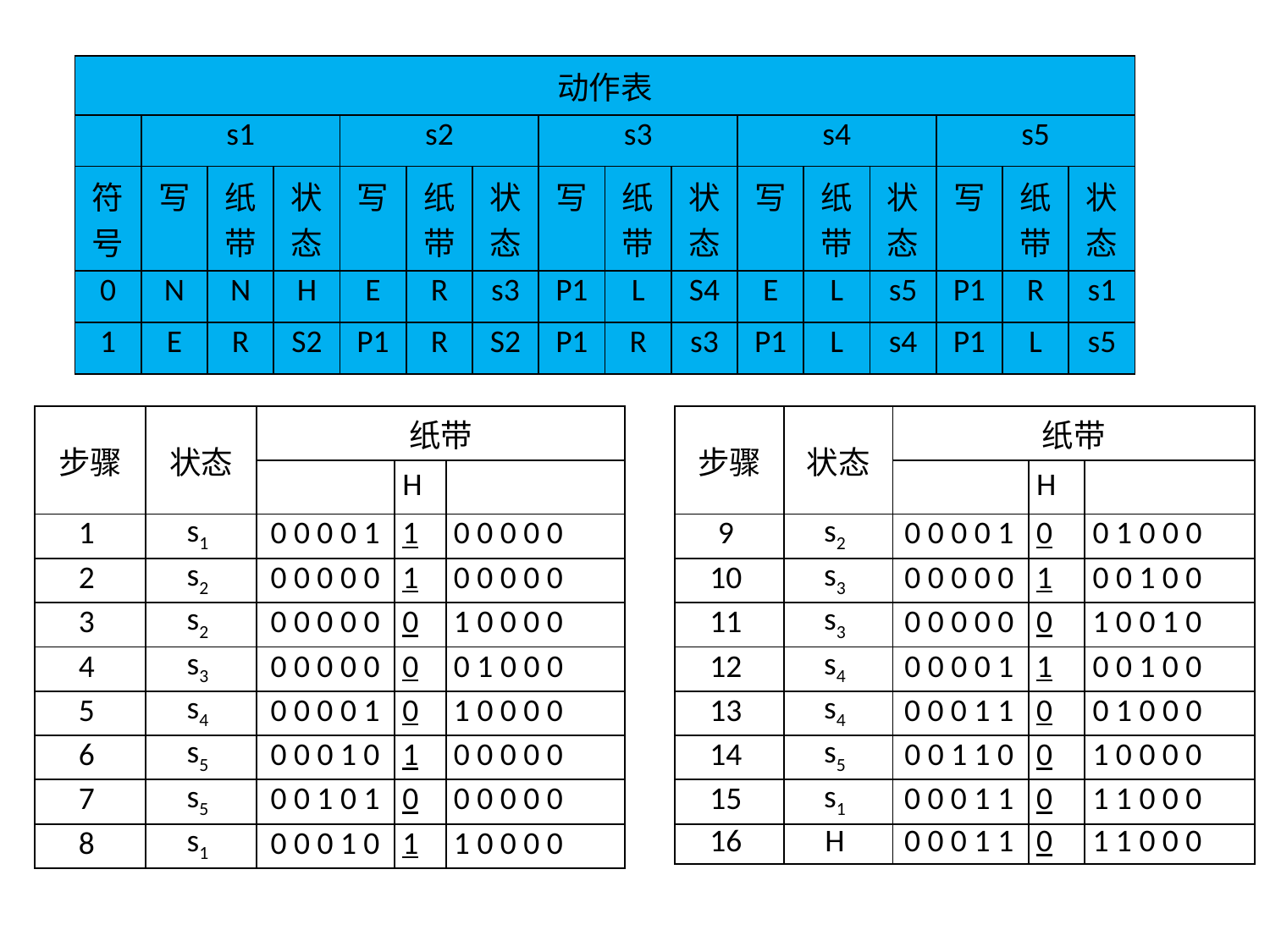

#
| 动作表 |  |  |  |  |  |  |  |  |  |  |  |  |  |  |  |
| --- | --- | --- | --- | --- | --- | --- | --- | --- | --- | --- | --- | --- | --- | --- | --- |
|  | s1 |  |  | s2 |  |  | s3 |  |  | s4 |  |  | s5 |  |  |
| 符号 | 写 | 纸带 | 状态 | 写 | 纸带 | 状态 | 写 | 纸带 | 状态 | 写 | 纸带 | 状态 | 写 | 纸带 | 状态 |
| 0 | N | N | H | E | R | s3 | P1 | L | S4 | E | L | s5 | P1 | R | s1 |
| 1 | E | R | S2 | P1 | R | S2 | P1 | R | s3 | P1 | L | s4 | P1 | L | s5 |
| 步骤 | 状态 | 纸带 |  |  |
| --- | --- | --- | --- | --- |
|  |  |  | H |  |
| 1 | s1 | 0 0 0 0 1 | 1 | 0 0 0 0 0 |
| 2 | s2 | 0 0 0 0 0 | 1 | 0 0 0 0 0 |
| 3 | s2 | 0 0 0 0 0 | 0 | 1 0 0 0 0 |
| 4 | s3 | 0 0 0 0 0 | 0 | 0 1 0 0 0 |
| 5 | s4 | 0 0 0 0 1 | 0 | 1 0 0 0 0 |
| 6 | s5 | 0 0 0 1 0 | 1 | 0 0 0 0 0 |
| 7 | s5 | 0 0 1 0 1 | 0 | 0 0 0 0 0 |
| 8 | s1 | 0 0 0 1 0 | 1 | 1 0 0 0 0 |
| 步骤 | 状态 | 纸带 |  |  |
| --- | --- | --- | --- | --- |
|  |  |  | H |  |
| 9 | s2 | 0 0 0 0 1 | 0 | 0 1 0 0 0 |
| 10 | s3 | 0 0 0 0 0 | 1 | 0 0 1 0 0 |
| 11 | s3 | 0 0 0 0 0 | 0 | 1 0 0 1 0 |
| 12 | s4 | 0 0 0 0 1 | 1 | 0 0 1 0 0 |
| 13 | s4 | 0 0 0 1 1 | 0 | 0 1 0 0 0 |
| 14 | s5 | 0 0 1 1 0 | 0 | 1 0 0 0 0 |
| 15 | s1 | 0 0 0 1 1 | 0 | 1 1 0 0 0 |
| 16 | H | 0 0 0 1 1 | 0 | 1 1 0 0 0 |